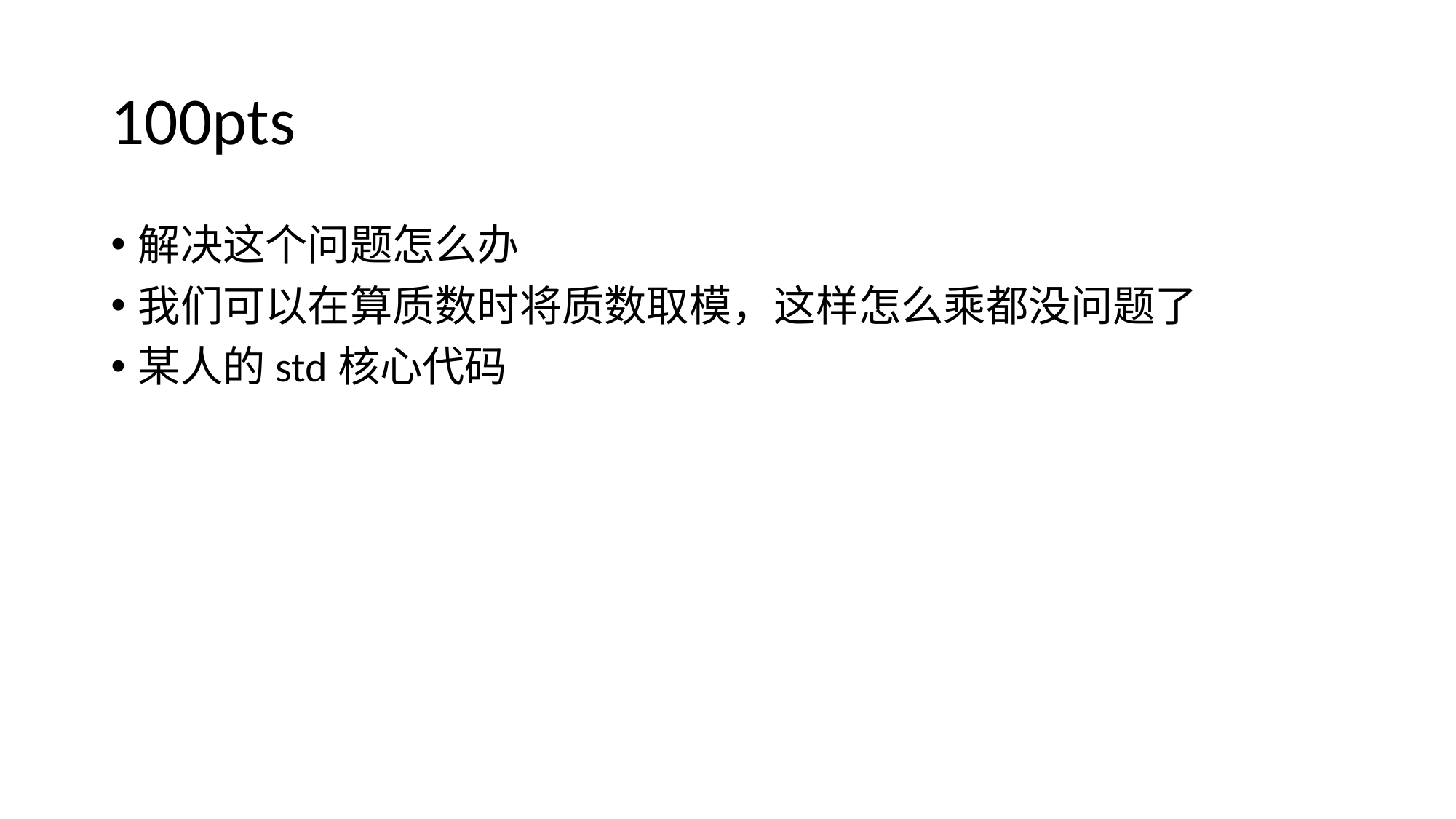

# 100pts
解决这个问题怎么办
我们可以在算质数时将质数取模，这样怎么乘都没问题了
某人的std核心代码